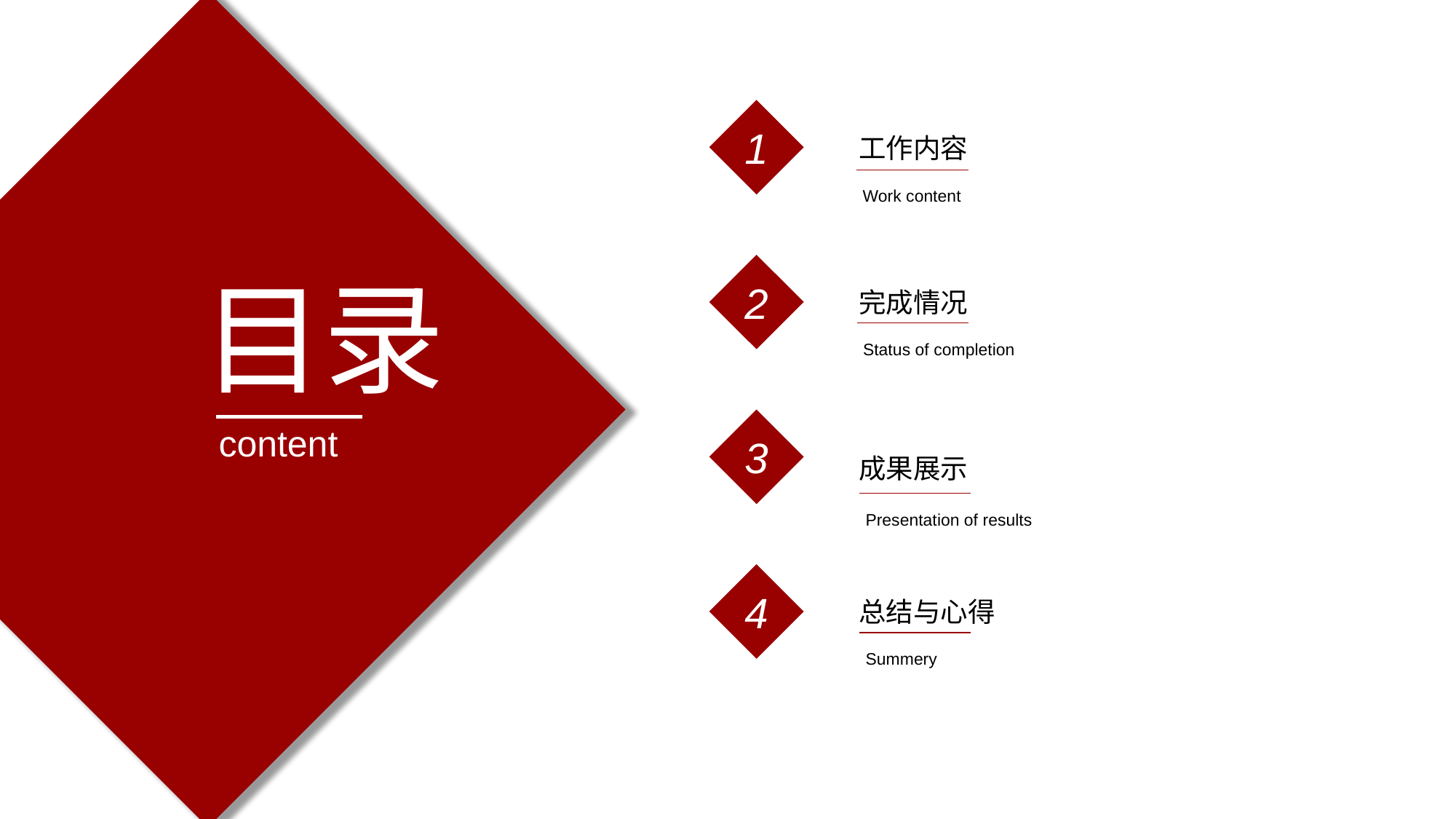

1
工作内容
Work content
2
目录
完成情况
Status of completion
3
content
成果展示
Presentation of results
4
总结与心得
Summery